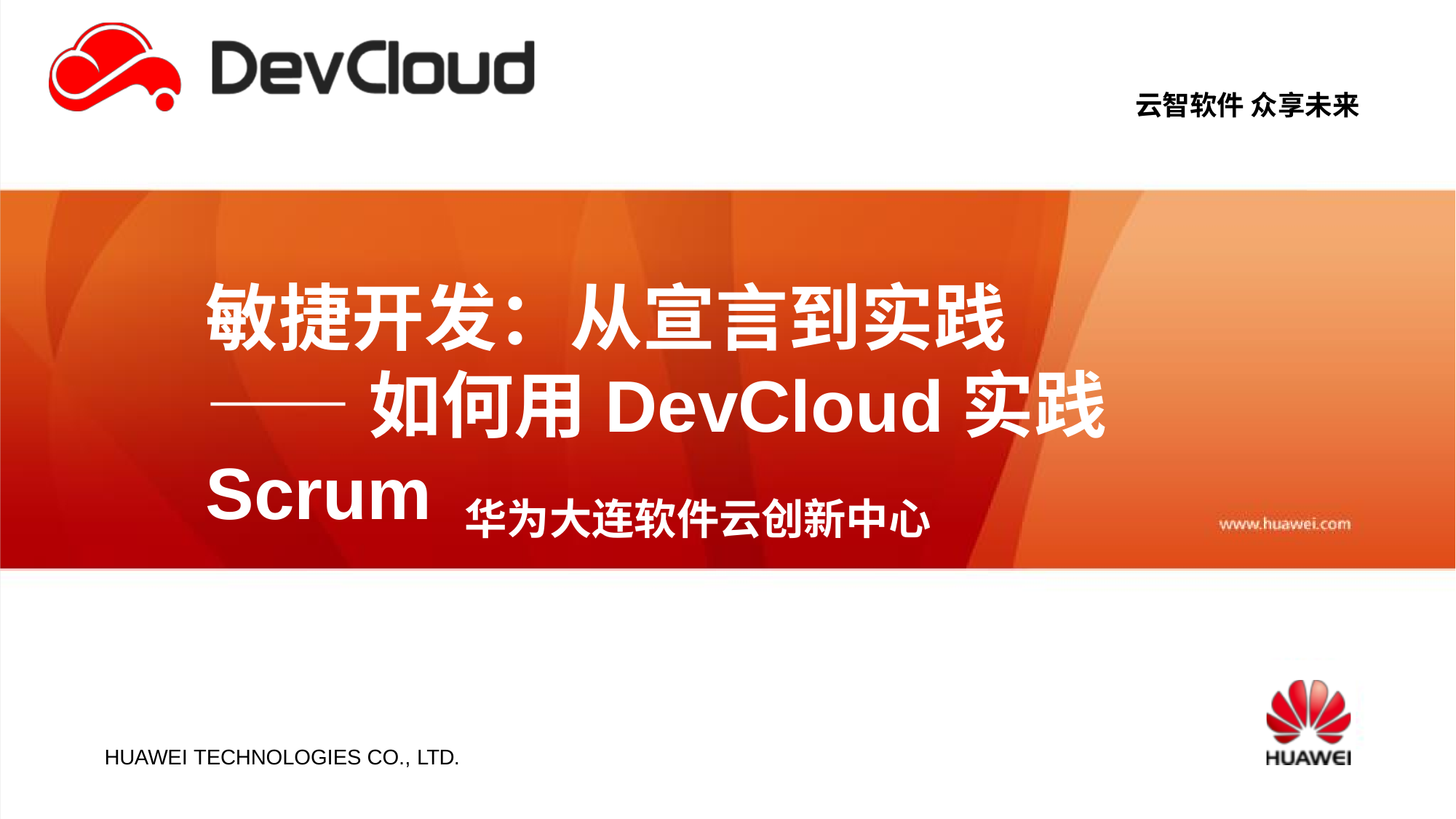

云智软件 众享未来
# 敏捷开发：从宣言到实践
——如何用DevCloud实践Scrum
华为大连软件云创新中心

HUAWEI TECHNOLOGIES CO., LTD.